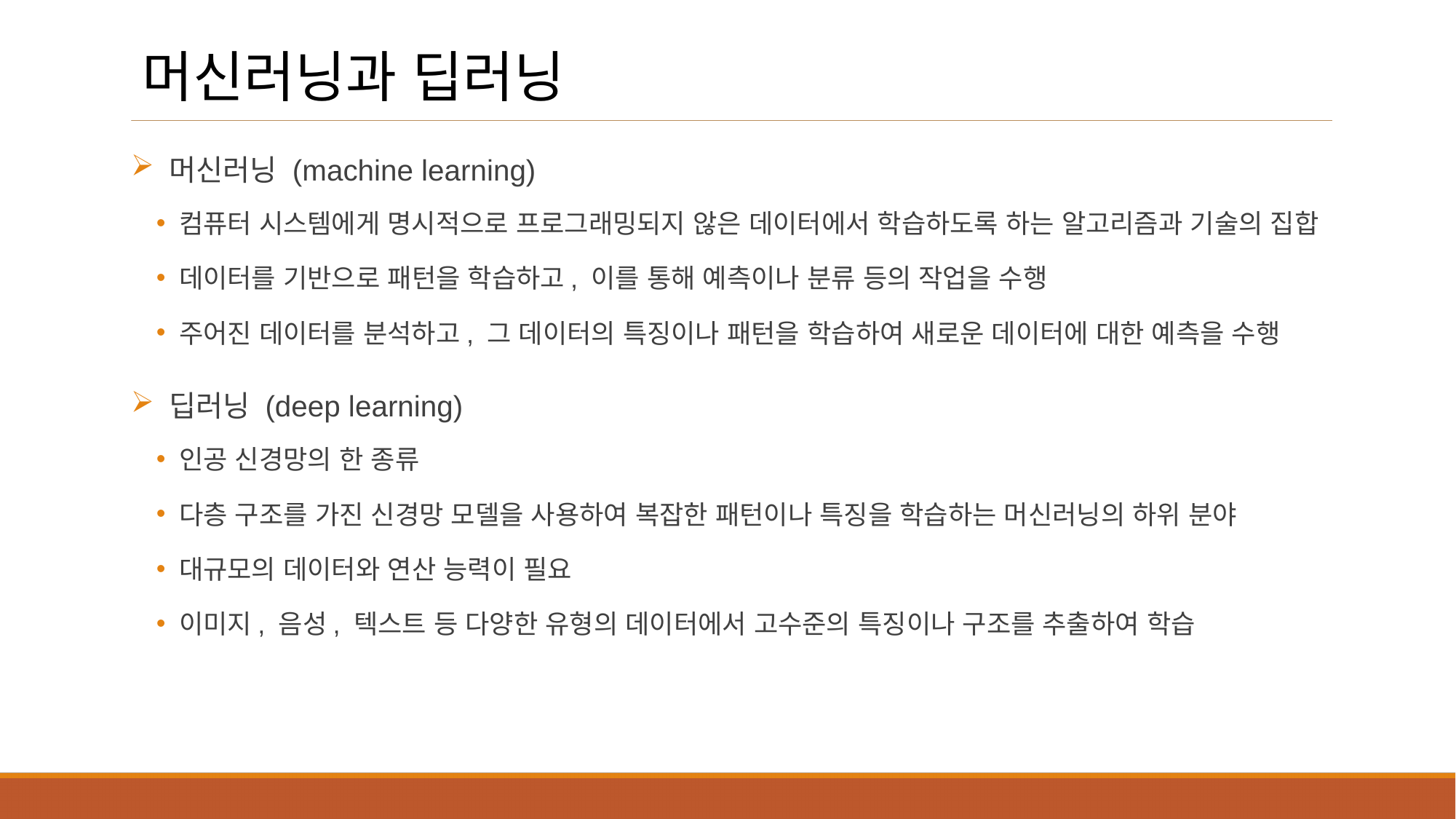

# 머신러닝과 딥러닝
 머신러닝 (machine learning)
컴퓨터 시스템에게 명시적으로 프로그래밍되지 않은 데이터에서 학습하도록 하는 알고리즘과 기술의 집합
데이터를 기반으로 패턴을 학습하고, 이를 통해 예측이나 분류 등의 작업을 수행
주어진 데이터를 분석하고, 그 데이터의 특징이나 패턴을 학습하여 새로운 데이터에 대한 예측을 수행
 딥러닝 (deep learning)
인공 신경망의 한 종류
다층 구조를 가진 신경망 모델을 사용하여 복잡한 패턴이나 특징을 학습하는 머신러닝의 하위 분야
대규모의 데이터와 연산 능력이 필요
이미지, 음성, 텍스트 등 다양한 유형의 데이터에서 고수준의 특징이나 구조를 추출하여 학습